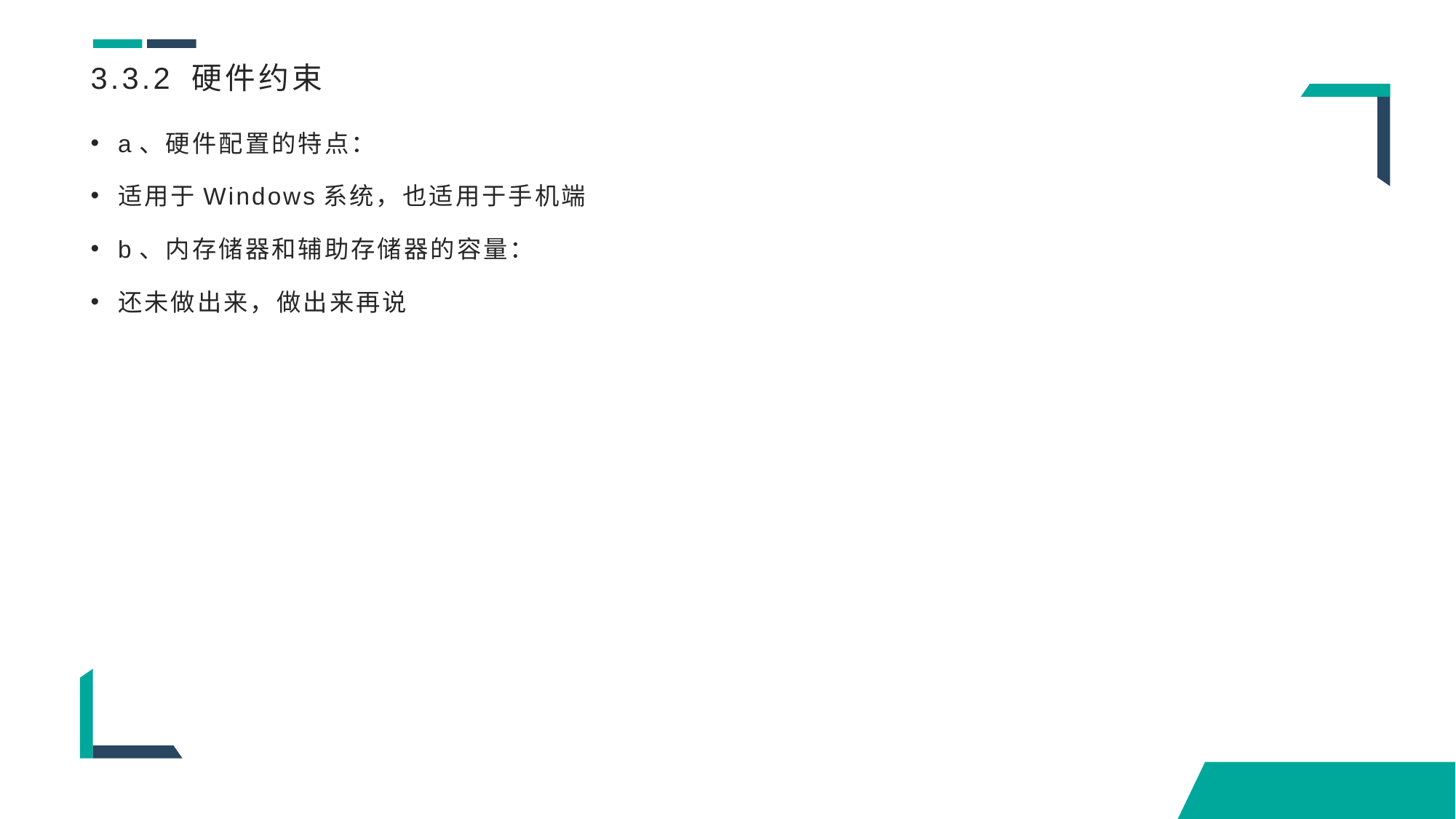

# 3.3.2 硬件约束
a、硬件配置的特点：
适用于Windows系统，也适用于手机端
b、内存储器和辅助存储器的容量：
还未做出来，做出来再说